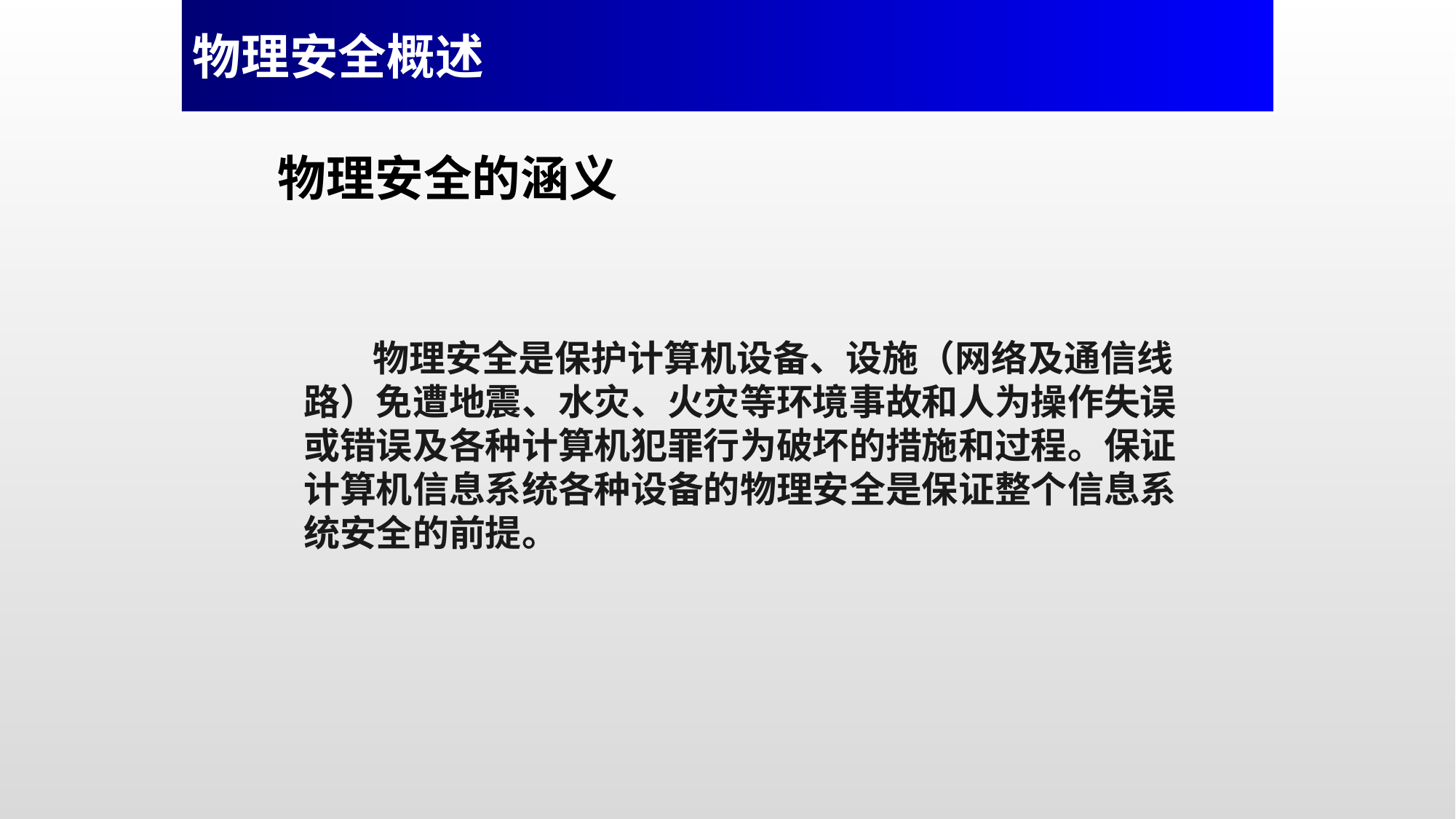

物理安全概述
物理安全的涵义

         物理安全是保护计算机设备、设施（网络及通信线路）免遭地震、水灾、火灾等环境事故和人为操作失误或错误及各种计算机犯罪行为破坏的措施和过程。保证计算机信息系统各种设备的物理安全是保证整个信息系统安全的前提。